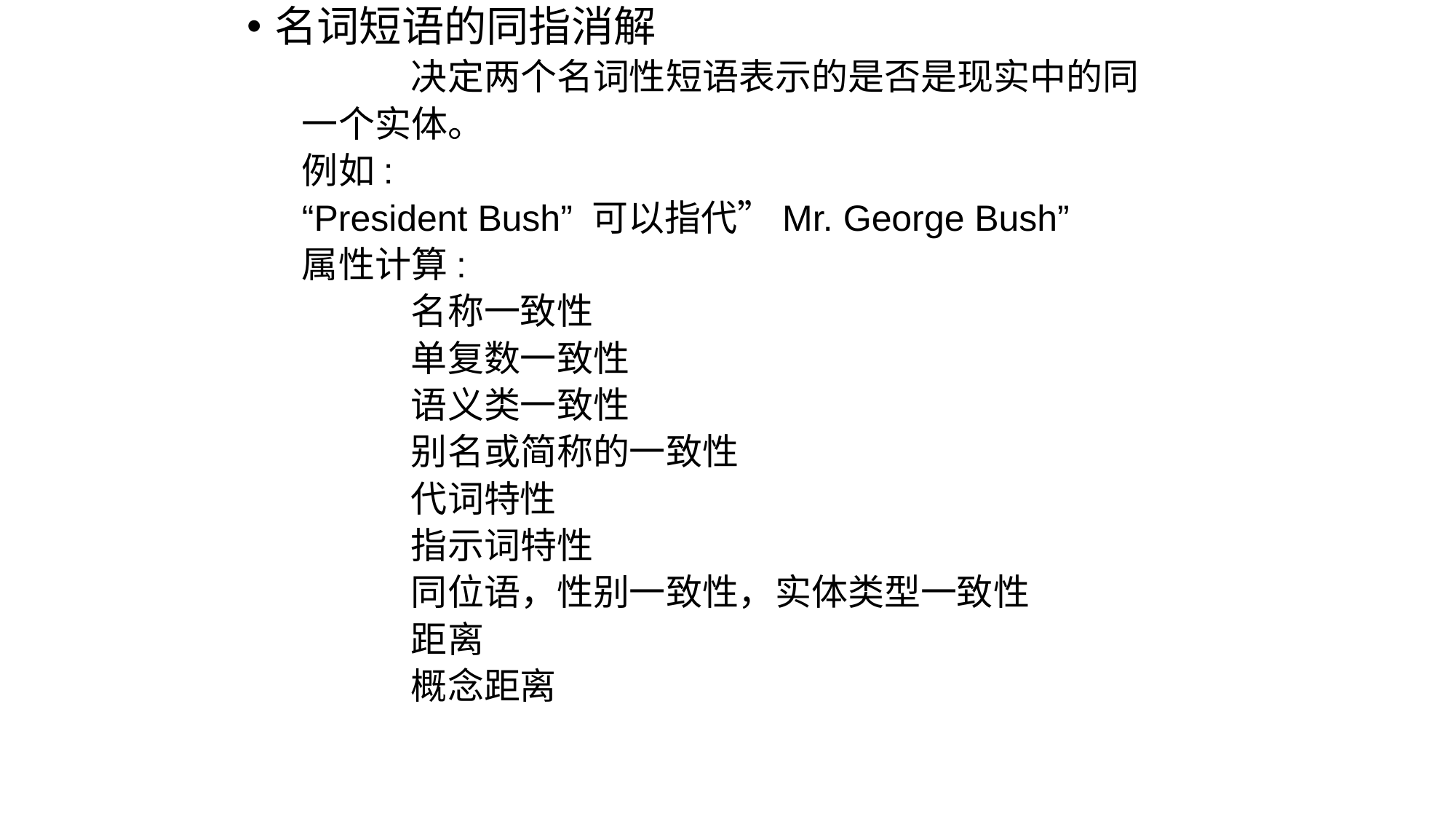

名词短语的同指消解
	决定两个名词性短语表示的是否是现实中的同
一个实体。
例如:
“President Bush” 可以指代”Mr. George Bush”
属性计算:
	名称一致性
	单复数一致性
	语义类一致性
	别名或简称的一致性
	代词特性
	指示词特性
	同位语，性别一致性，实体类型一致性
	距离
	概念距离